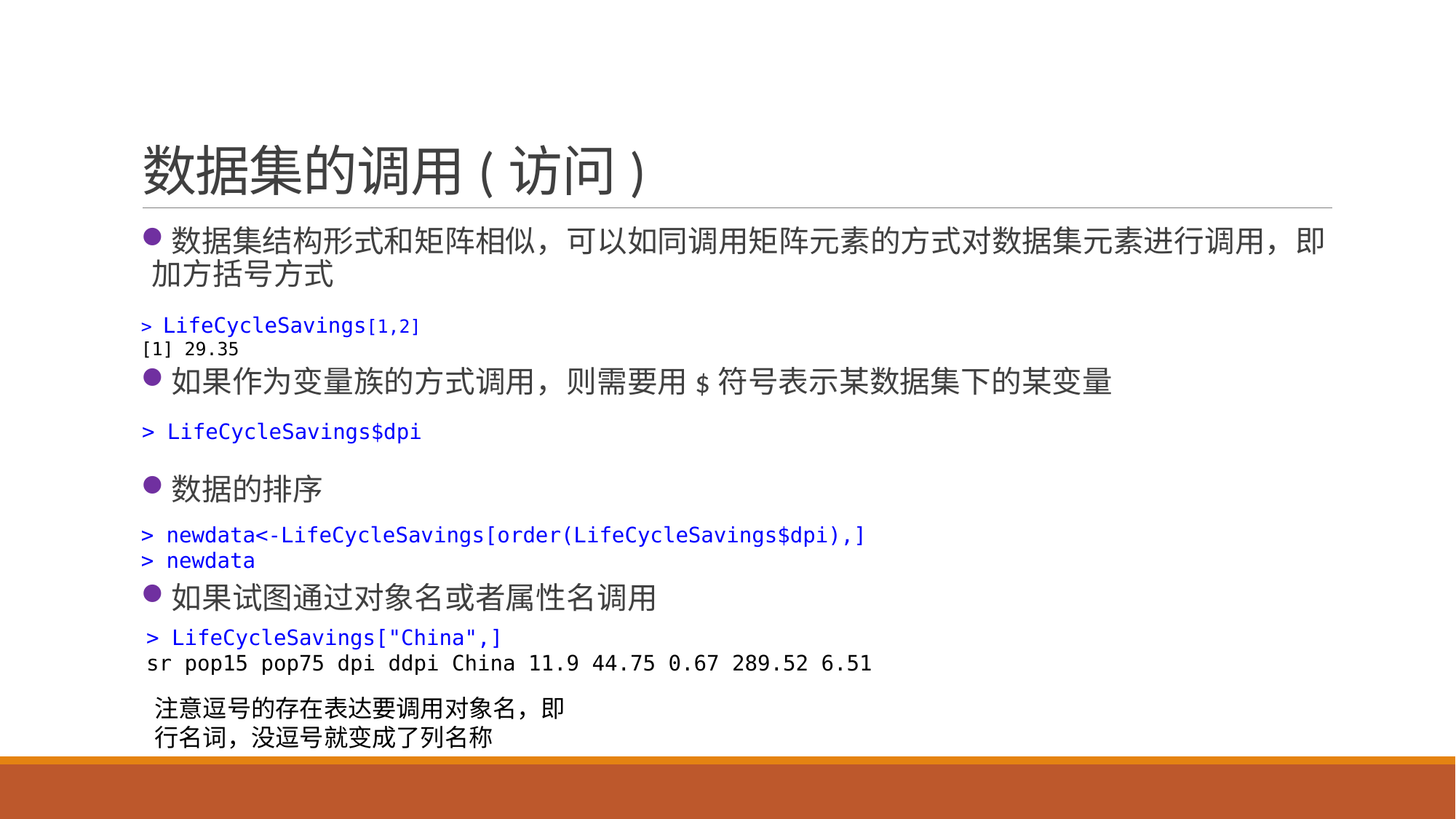

# 数据集的调用(访问)
数据集结构形式和矩阵相似，可以如同调用矩阵元素的方式对数据集元素进行调用，即加方括号方式

如果作为变量族的方式调用，则需要用$符号表示某数据集下的某变量

数据的排序

如果试图通过对象名或者属性名调用

> LifeCycleSavings[1,2]
[1] 29.35
> LifeCycleSavings$dpi
> newdata<-LifeCycleSavings[order(LifeCycleSavings$dpi),]
> newdata
> LifeCycleSavings["China",]
sr pop15 pop75 dpi ddpi China 11.9 44.75 0.67 289.52 6.51
注意逗号的存在表达要调用对象名，即行名词，没逗号就变成了列名称